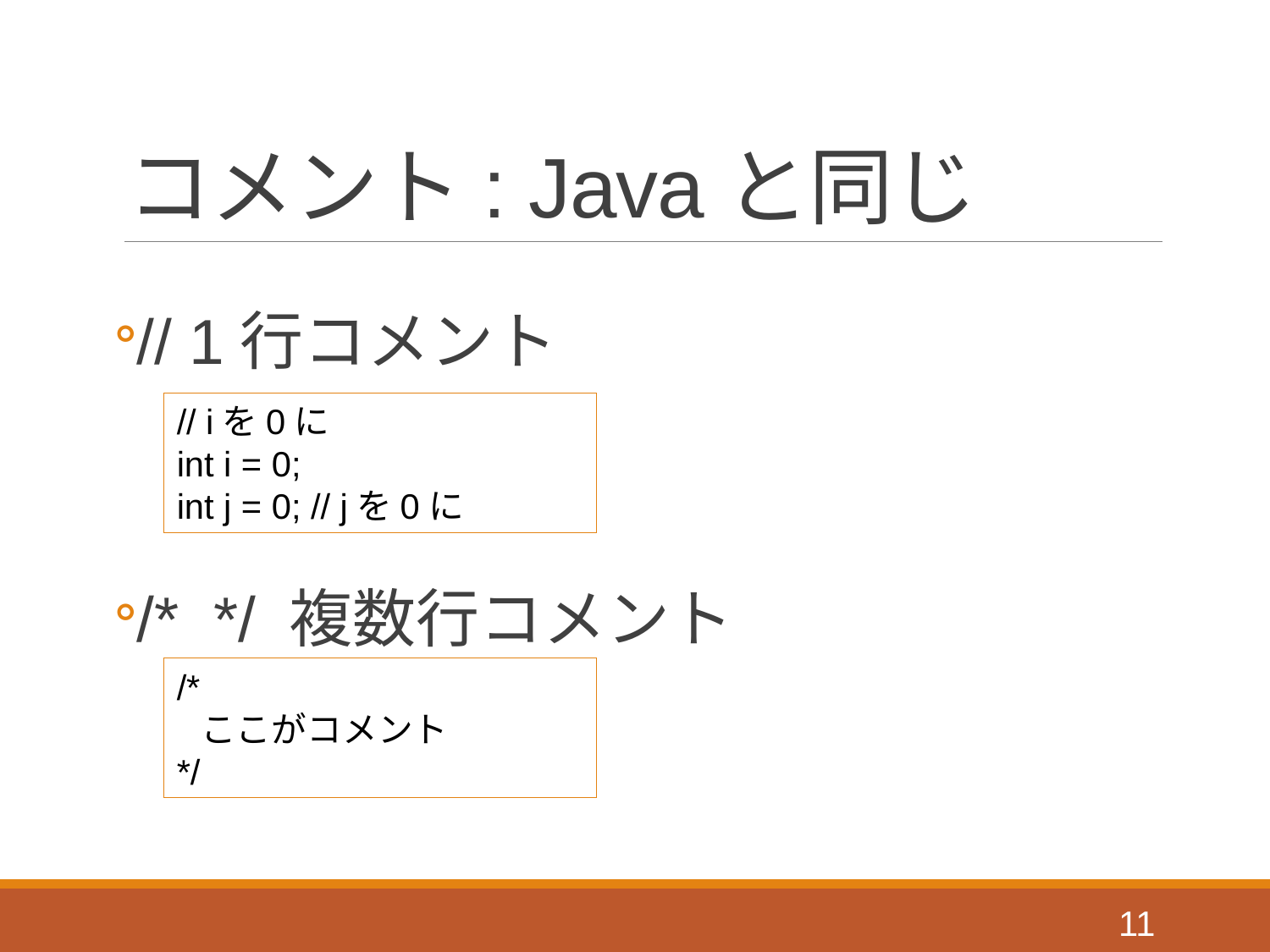

# コメント: Javaと同じ
// 1行コメント

/*  */ 複数行コメント
// iを0に
int i = 0;
int j = 0; // jを0に
/*
  ここがコメント
*/
11